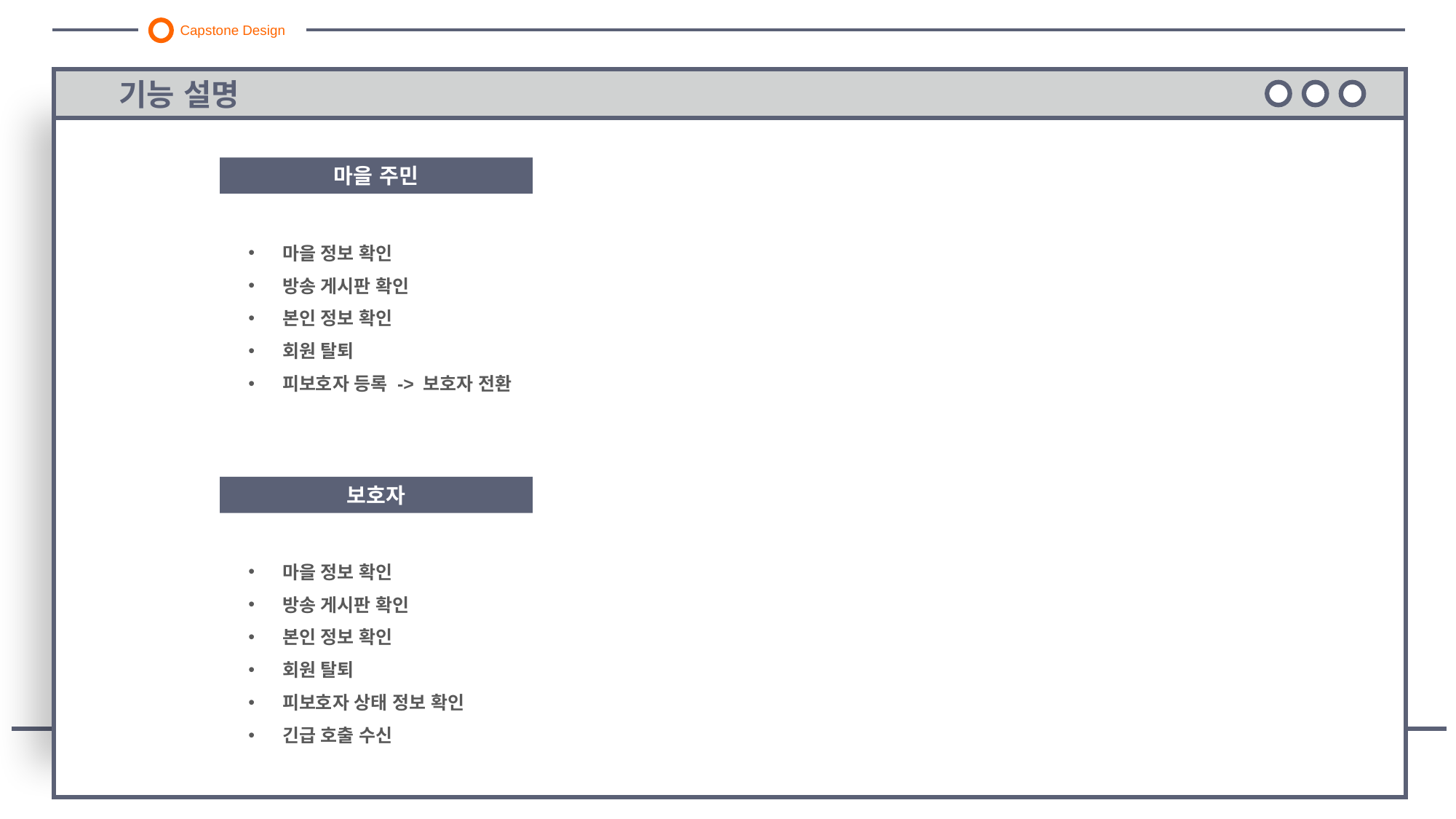

Capstone Design

기능 설명

마을 주민
마을 정보 확인
방송 게시판 확인
본인 정보 확인
회원 탈퇴
피보호자 등록 -> 보호자 전환
보호자
마을 정보 확인
방송 게시판 확인
본인 정보 확인
회원 탈퇴
피보호자 상태 정보 확인
긴급 호출 수신